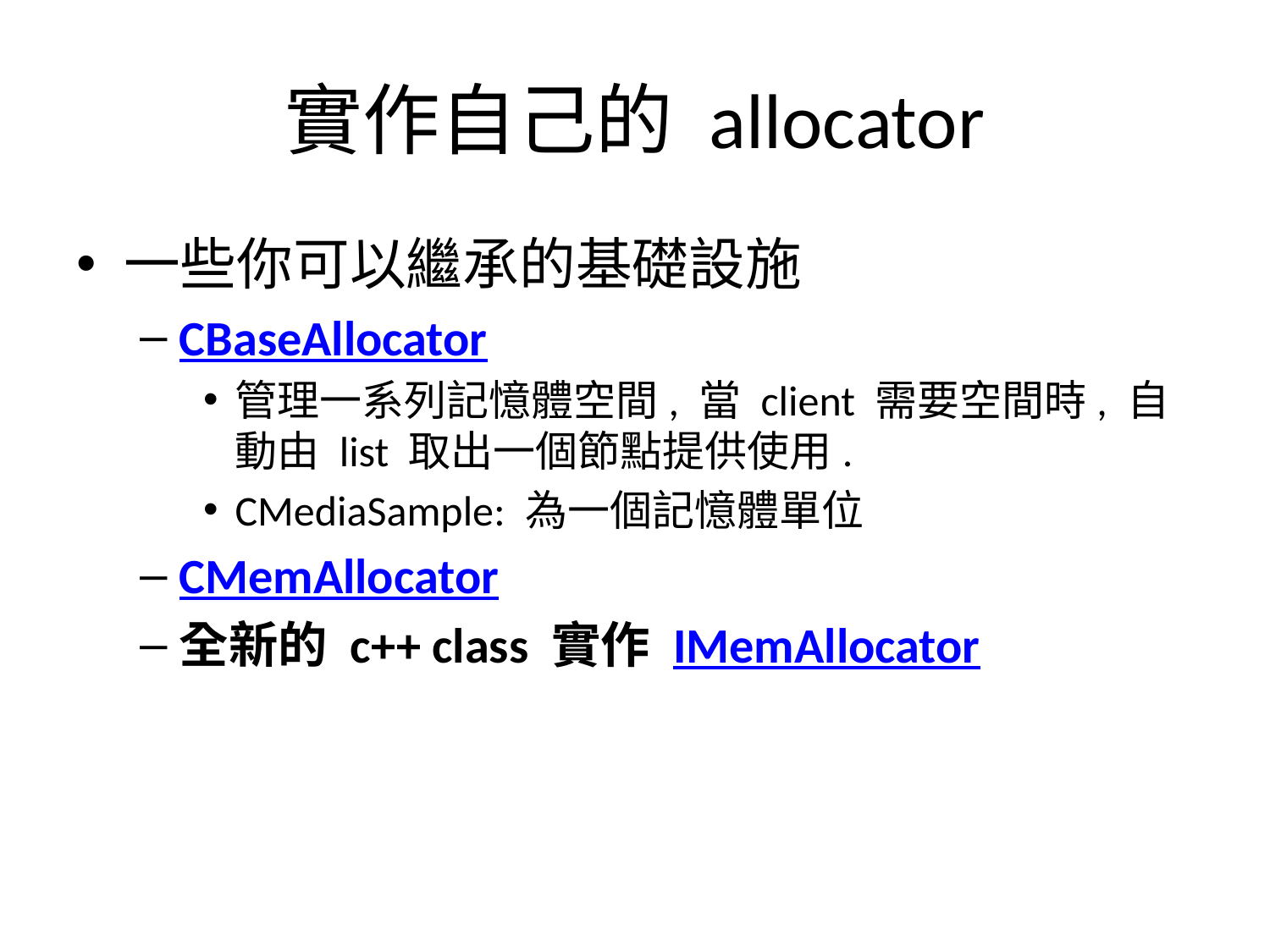

# 實作自己的 allocator
一些你可以繼承的基礎設施
CBaseAllocator
管理一系列記憶體空間, 當 client 需要空間時, 自動由 list 取出一個節點提供使用.
CMediaSample: 為一個記憶體單位
CMemAllocator
全新的 c++ class 實作 IMemAllocator